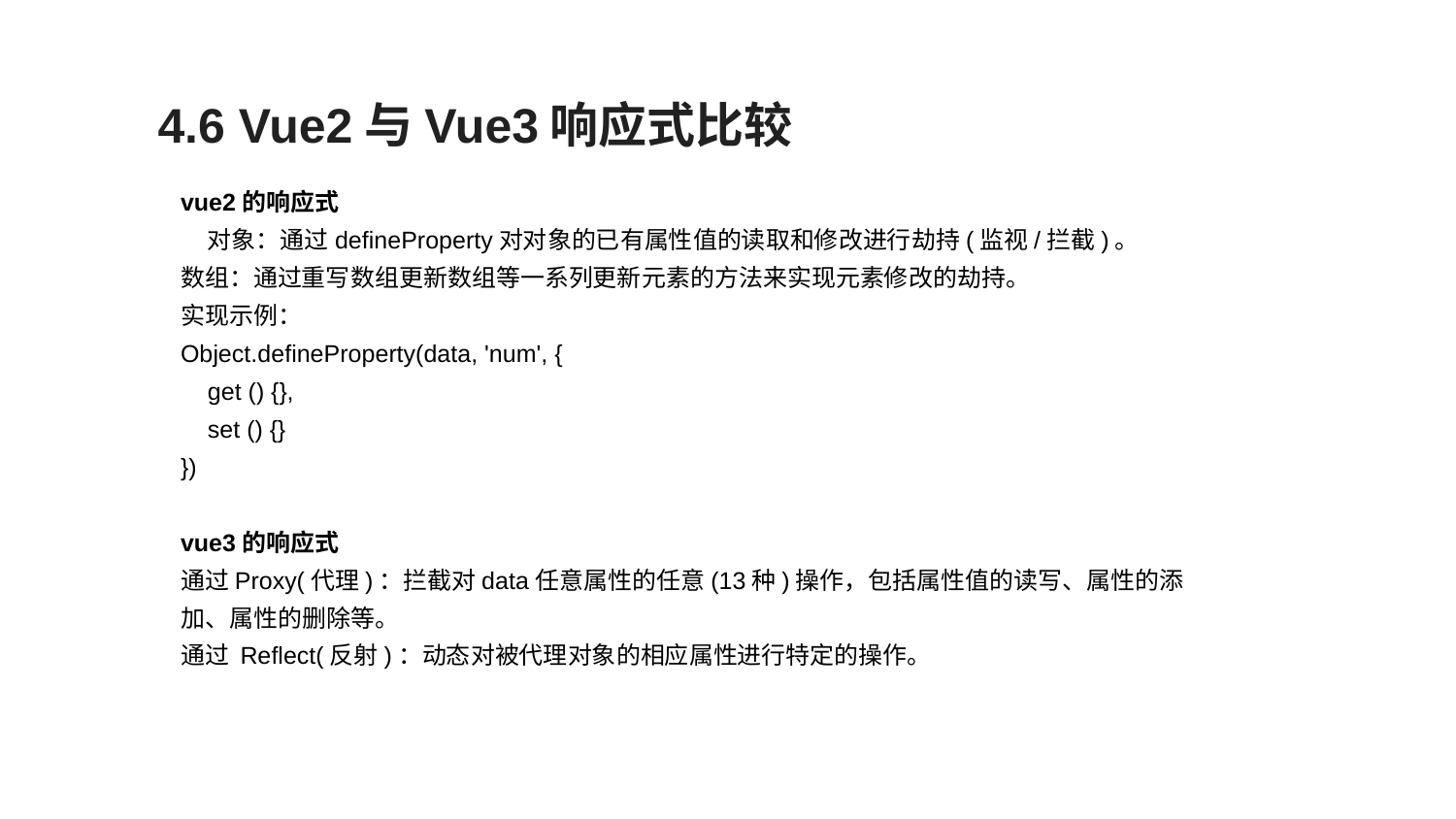

4.6 Vue2与Vue3响应式比较
vue2的响应式
    对象：通过defineProperty对对象的已有属性值的读取和修改进行劫持(监视/拦截)。
数组：通过重写数组更新数组等一系列更新元素的方法来实现元素修改的劫持。
实现示例：
Object.defineProperty(data, 'num', {
    get () {},
    set () {}
})

vue3的响应式
通过Proxy(代理)：拦截对data任意属性的任意(13种)操作，包括属性值的读写、属性的添加、属性的删除等。
通过 Reflect(反射)：动态对被代理对象的相应属性进行特定的操作。